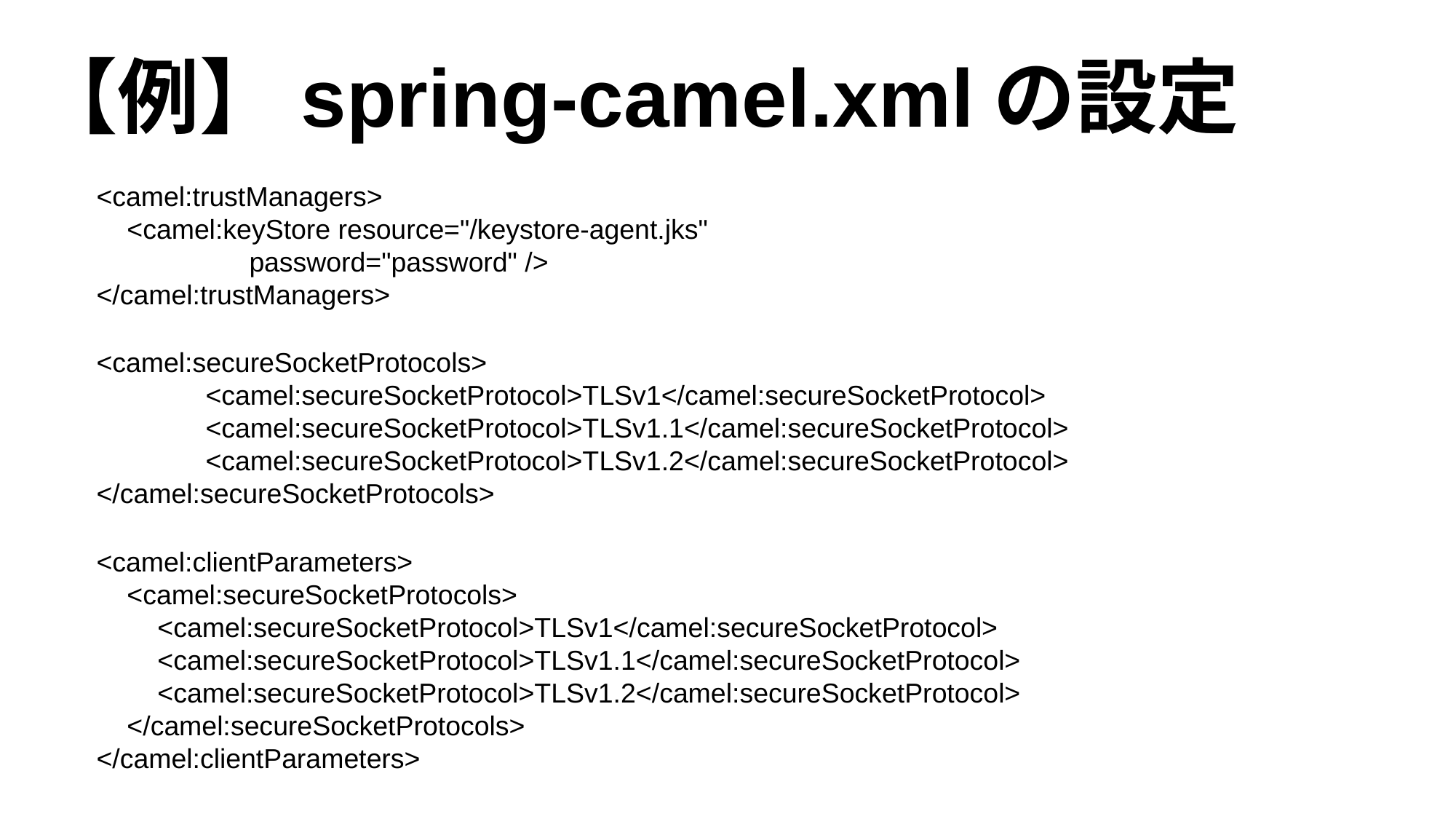

【例】spring-camel.xmlの設定
<camel:trustManagers>
    <camel:keyStore resource="/keystore-agent.jks"
                    password="password" />
</camel:trustManagers>
<camel:secureSocketProtocols>
	<camel:secureSocketProtocol>TLSv1</camel:secureSocketProtocol>
	<camel:secureSocketProtocol>TLSv1.1</camel:secureSocketProtocol>
	<camel:secureSocketProtocol>TLSv1.2</camel:secureSocketProtocol>
</camel:secureSocketProtocols>
<camel:clientParameters>
    <camel:secureSocketProtocols>
        <camel:secureSocketProtocol>TLSv1</camel:secureSocketProtocol>
        <camel:secureSocketProtocol>TLSv1.1</camel:secureSocketProtocol>
        <camel:secureSocketProtocol>TLSv1.2</camel:secureSocketProtocol>
    </camel:secureSocketProtocols>
</camel:clientParameters>